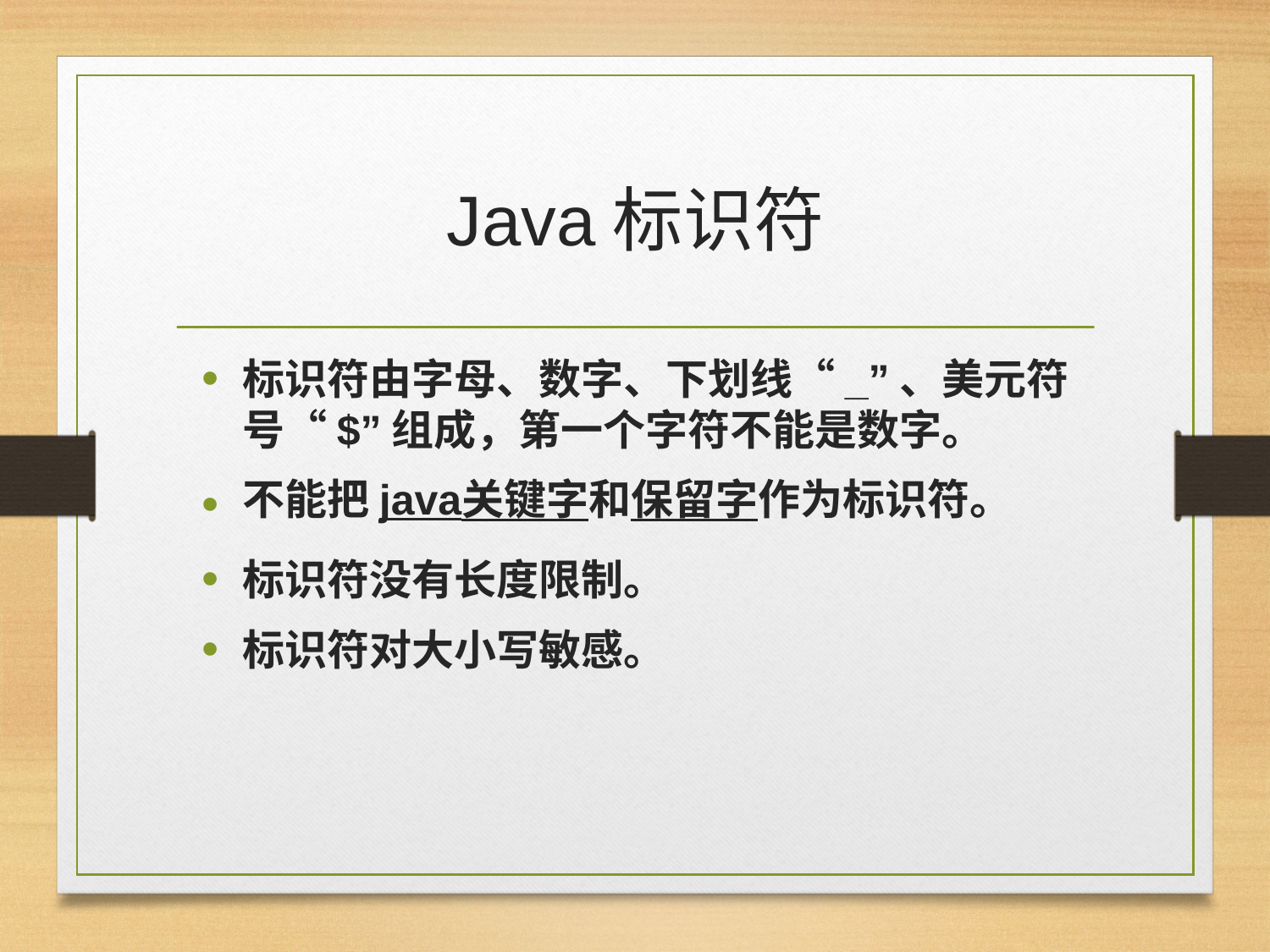

# Java标识符
标识符由字母、数字、下划线“_”、美元符号“$”组成，第一个字符不能是数字。
不能把java关键字和保留字作为标识符。
标识符没有长度限制。
标识符对大小写敏感。